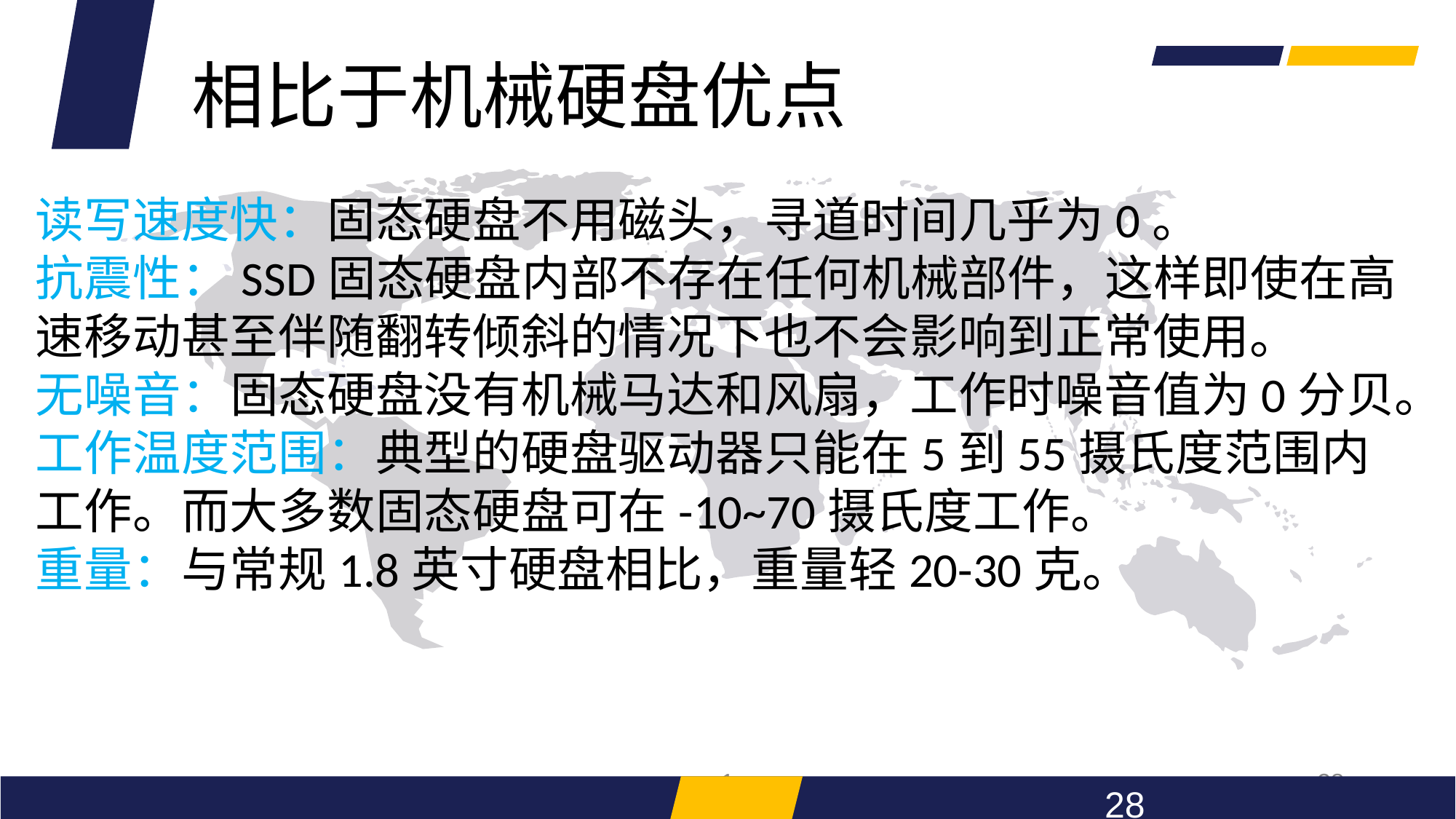

相比于机械硬盘优点

读写速度快：固态硬盘不用磁头，寻道时间几乎为0。
抗震性：SSD固态硬盘内部不存在任何机械部件，这样即使在高速移动甚至伴随翻转倾斜的情况下也不会影响到正常使用。
无噪音：固态硬盘没有机械马达和风扇，工作时噪音值为0分贝。
工作温度范围：典型的硬盘驱动器只能在5到55摄氏度范围内工作。而大多数固态硬盘可在-10~70摄氏度工作。
重量：与常规1.8英寸硬盘相比，重量轻20-30克。
1
28
28